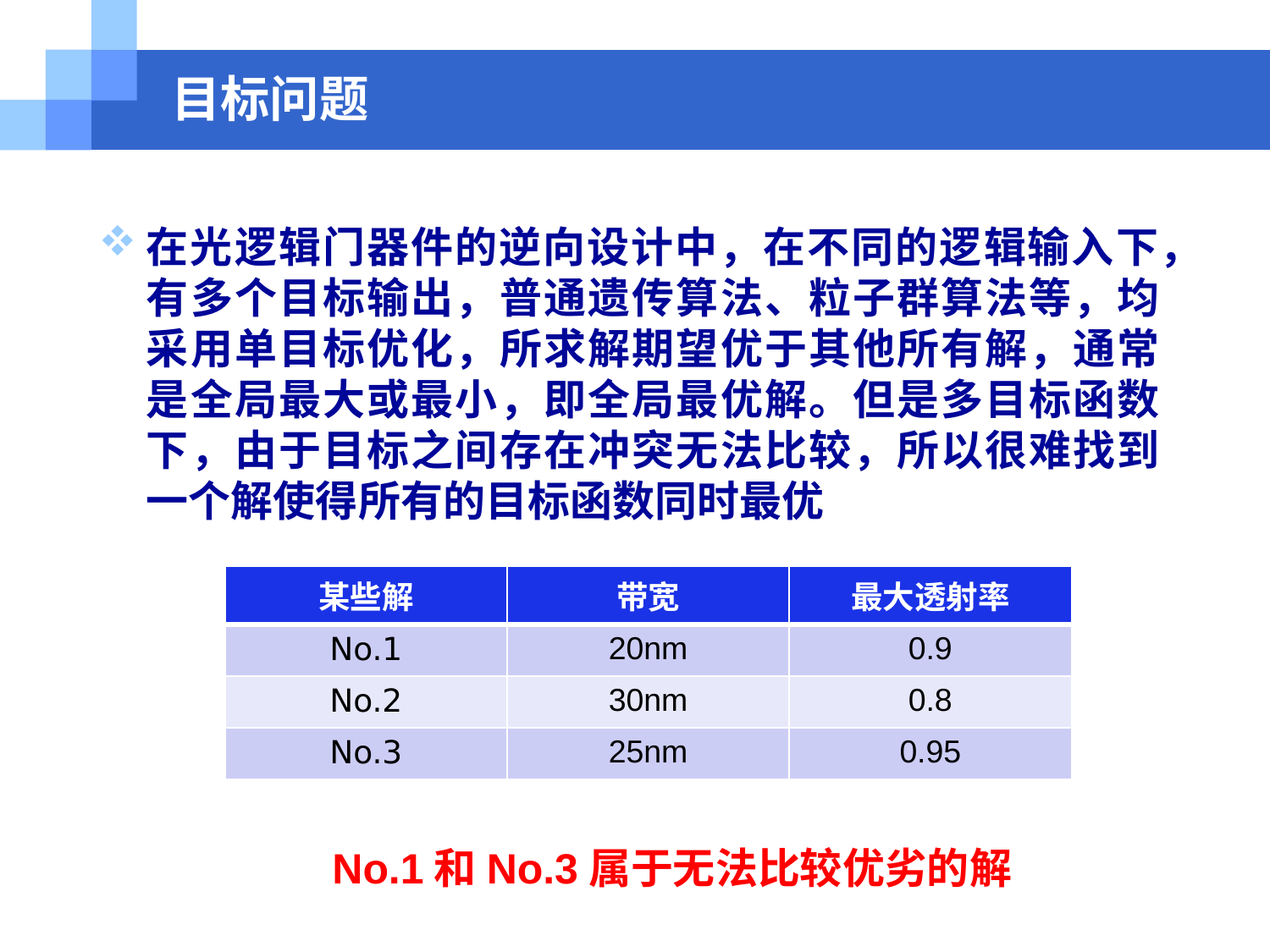

# 目标问题
在光逻辑门器件的逆向设计中，在不同的逻辑输入下，有多个目标输出，普通遗传算法、粒子群算法等，均采用单目标优化，所求解期望优于其他所有解，通常是全局最大或最小，即全局最优解。但是多目标函数下，由于目标之间存在冲突无法比较，所以很难找到一个解使得所有的目标函数同时最优
| 某些解 | 带宽 | 最大透射率 |
| --- | --- | --- |
| No.1 | 20nm | 0.9 |
| No.2 | 30nm | 0.8 |
| No.3 | 25nm | 0.95 |
No.1和No.3属于无法比较优劣的解